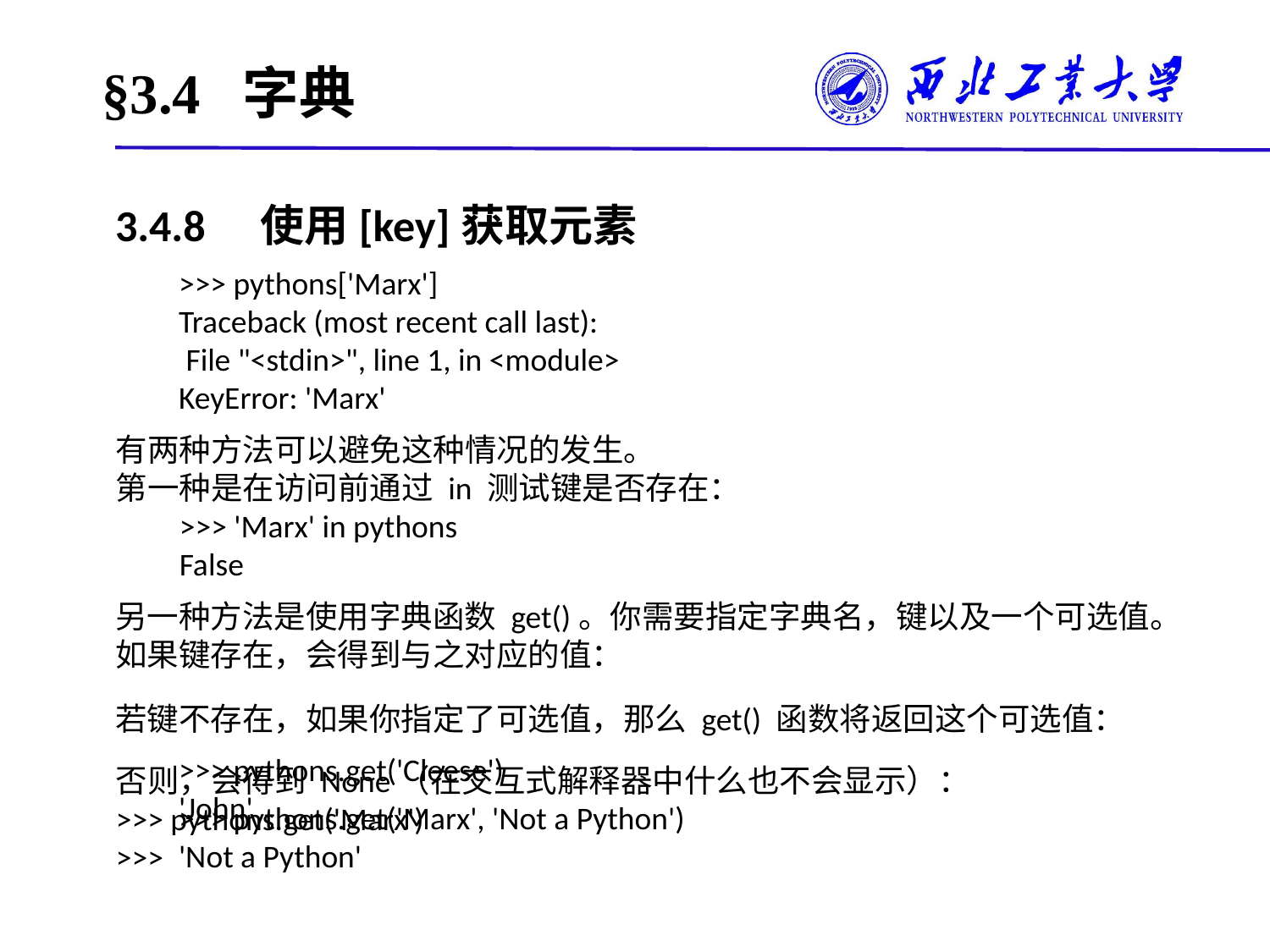

# §3.4  字典
3.4.8　使用[key]获取元素

>>> pythons['Marx']
Traceback (most recent call last):
 File "<stdin>", line 1, in <module>
KeyError: 'Marx'
有两种方法可以避免这种情况的发生。
第一种是在访问前通过 in 测试键是否存在：
>>> 'Marx' in pythons
False
另一种方法是使用字典函数 get()。你需要指定字典名，键以及一个可选值。如果键存在，会得到与之对应的值：
若键不存在，如果你指定了可选值，那么 get() 函数将返回这个可选值：
>>> pythons.get('Cleese')
'John'
否则，会得到 None（在交互式解释器中什么也不会显示）：
>>> pythons.get('Marx')
>>>
>>> pythons.get('Marx', 'Not a Python')
'Not a Python'